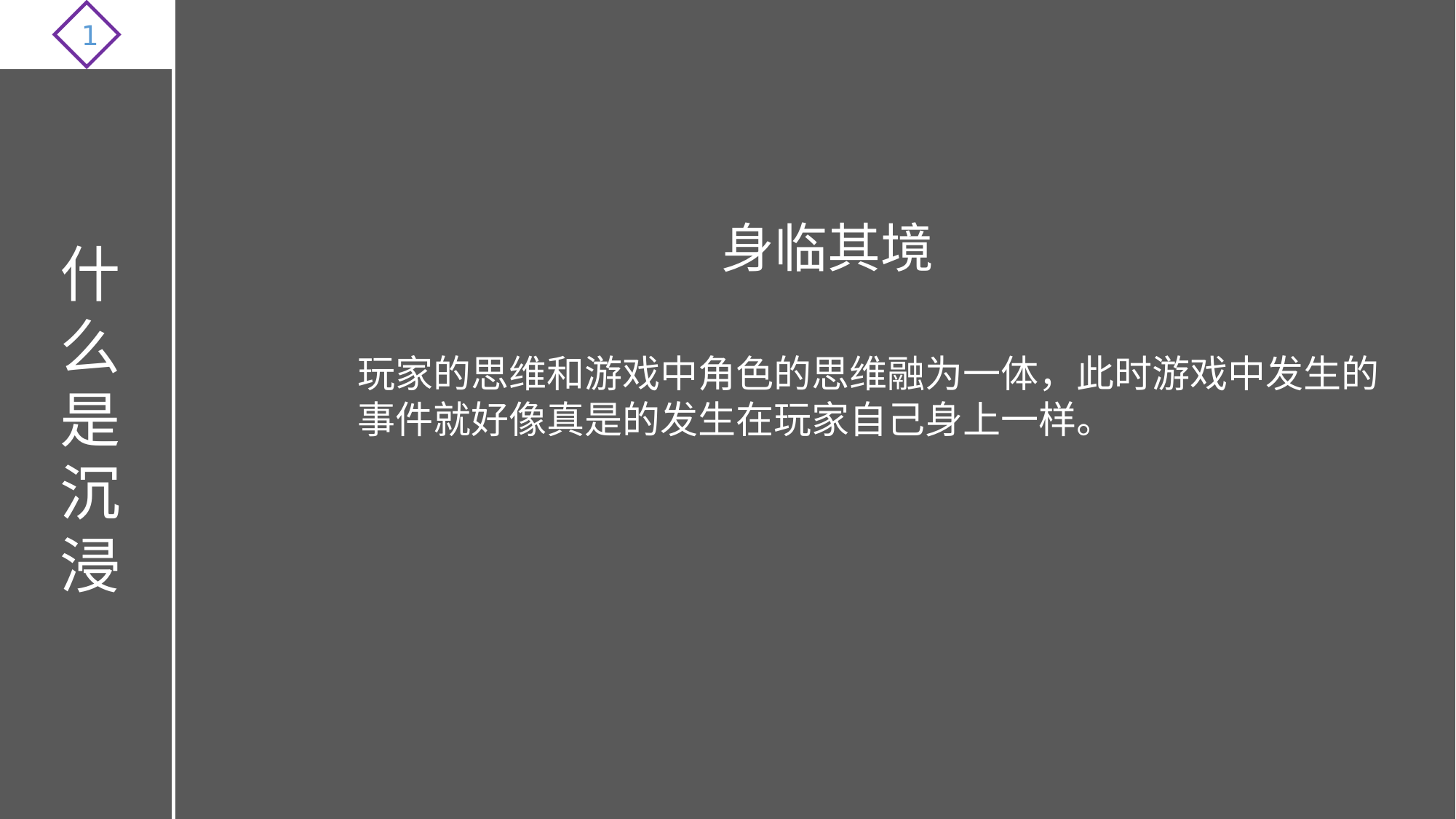

1
身临其境
什么是沉浸
玩家的思维和游戏中角色的思维融为一体，此时游戏中发生的事件就好像真是的发生在玩家自己身上一样。